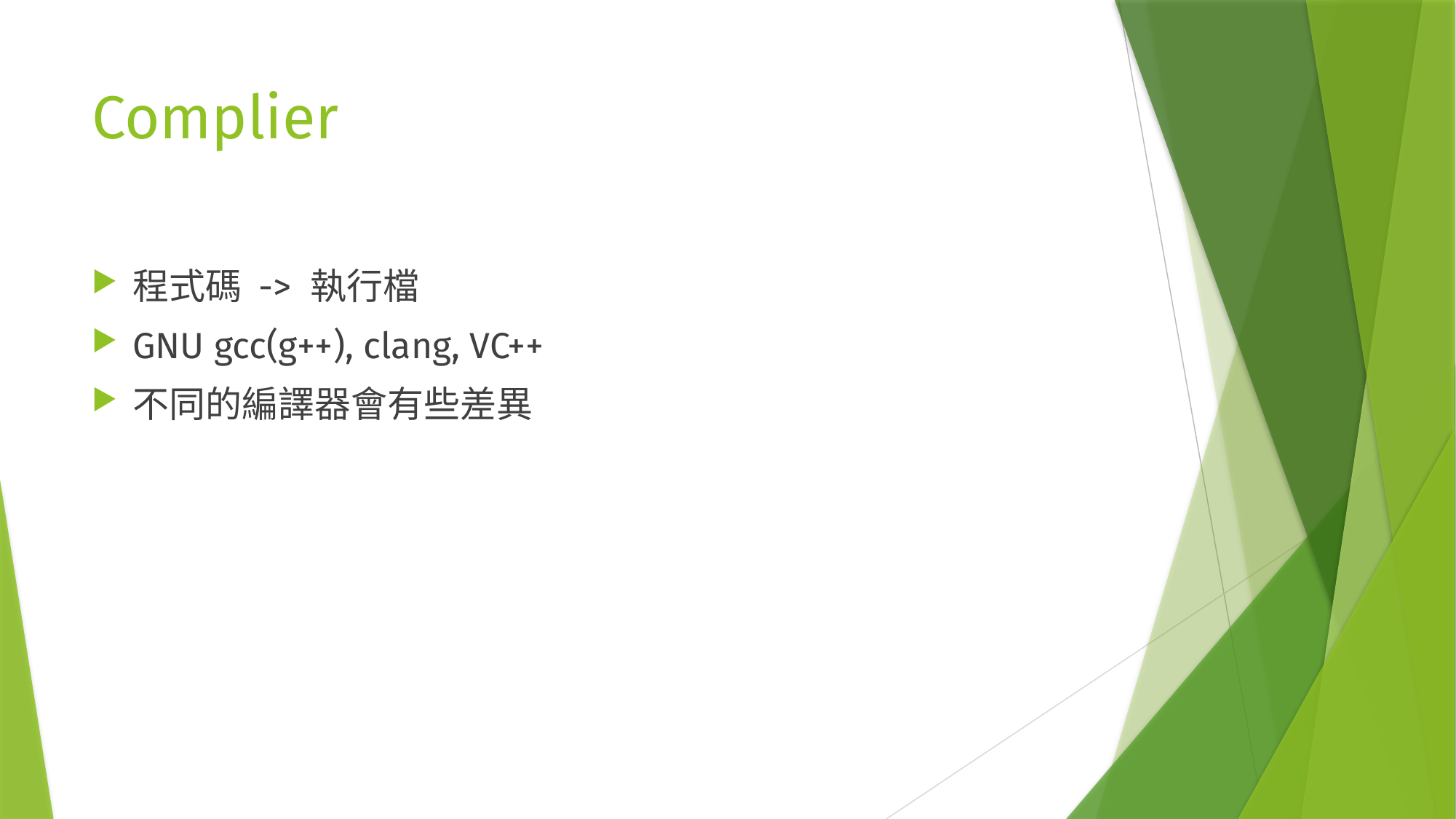

# Complier
程式碼 -> 執行檔
GNU gcc(g++), clang, VC++
不同的編譯器會有些差異